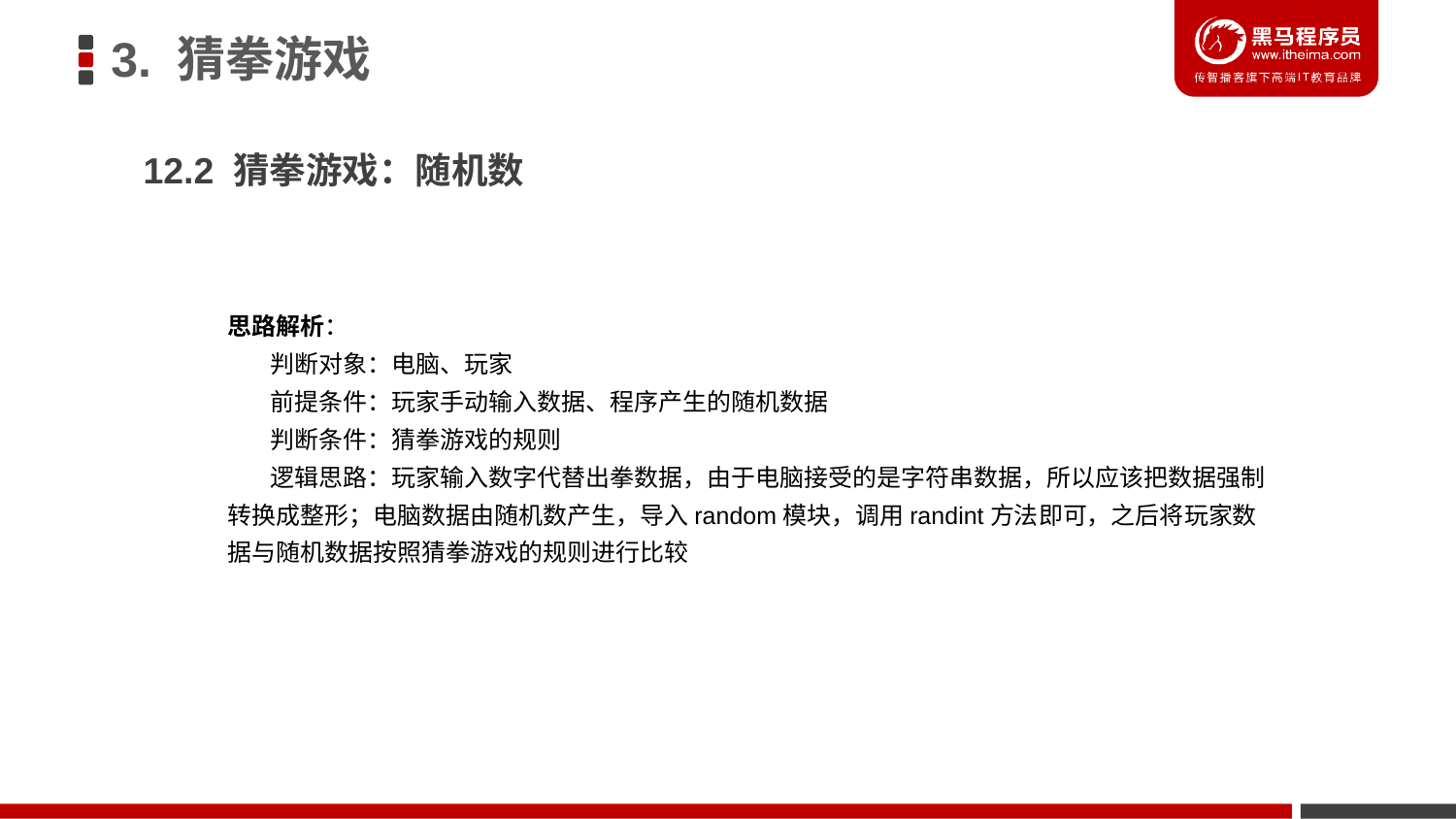

3. 猜拳游戏
12.2 猜拳游戏：随机数
思路解析：
       判断对象：电脑、玩家
       前提条件：玩家手动输入数据、程序产生的随机数据
       判断条件：猜拳游戏的规则
       逻辑思路：玩家输入数字代替出拳数据，由于电脑接受的是字符串数据，所以应该把数据强制转换成整形；电脑数据由随机数产生，导入random模块，调用randint方法即可，之后将玩家数据与随机数据按照猜拳游戏的规则进行比较